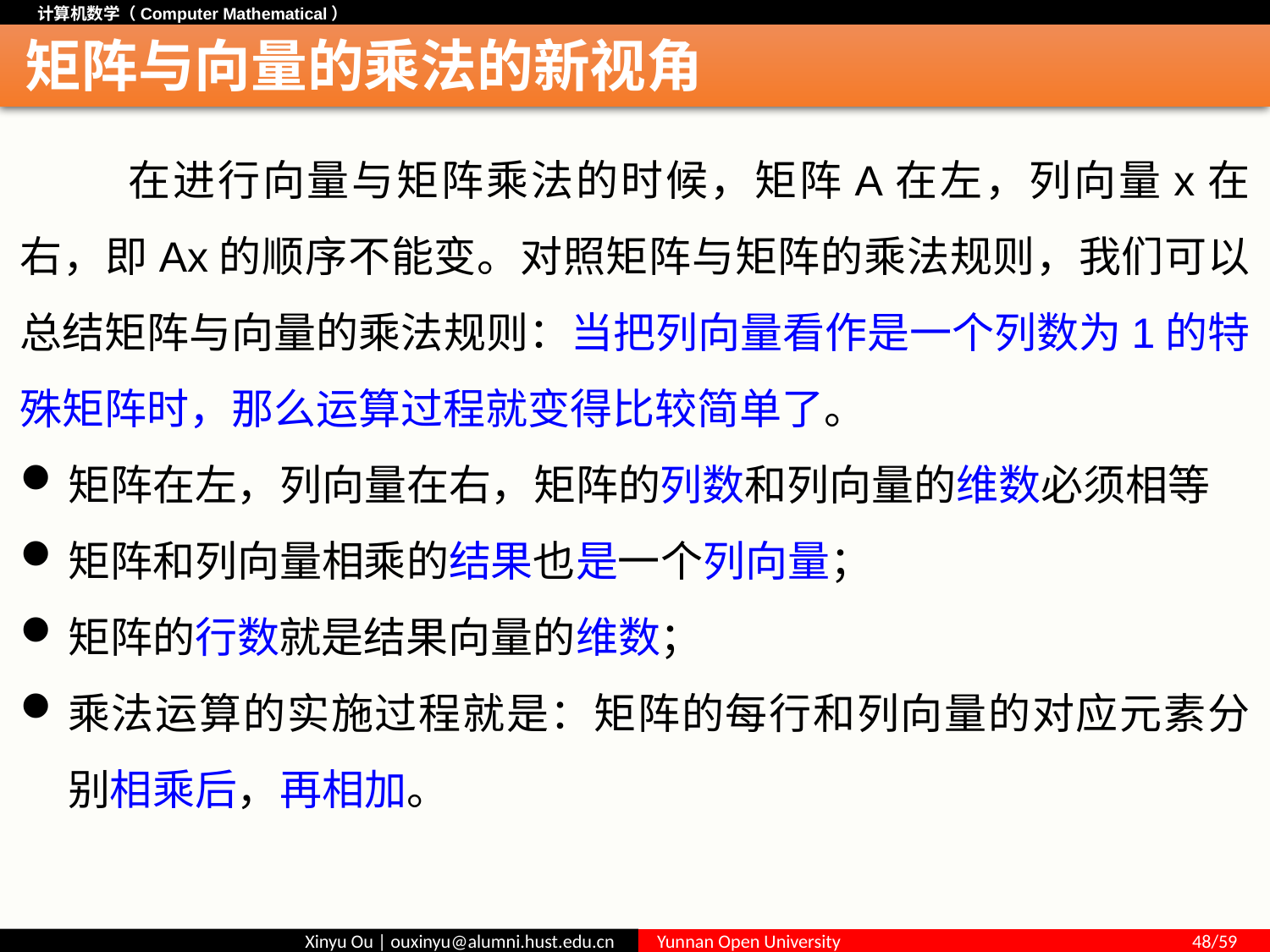

# 矩阵与向量的乘法的新视角
        在进行向量与矩阵乘法的时候，矩阵A在左，列向量x在右，即Ax的顺序不能变。对照矩阵与矩阵的乘法规则，我们可以总结矩阵与向量的乘法规则：当把列向量看作是一个列数为1的特殊矩阵时，那么运算过程就变得比较简单了。
矩阵在左，列向量在右，矩阵的列数和列向量的维数必须相等
矩阵和列向量相乘的结果也是一个列向量；
矩阵的行数就是结果向量的维数；
乘法运算的实施过程就是：矩阵的每行和列向量的对应元素分别相乘后，再相加。